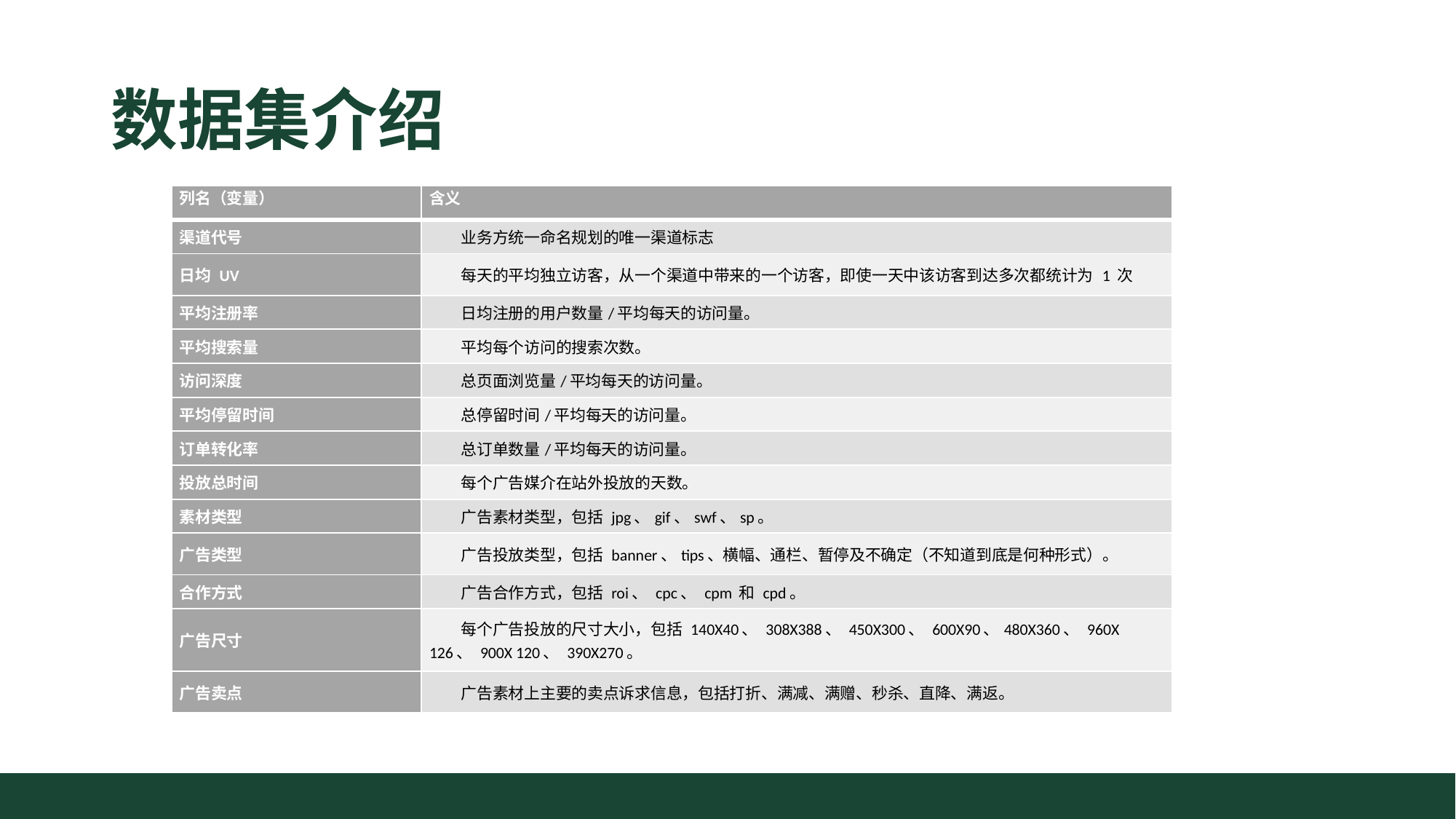

# 数据集介绍
| 列名（变量） | 含义 |
| --- | --- |
| 渠道代号 | 业务方统一命名规划的唯一渠道标志 |
| 日均 UV | 每天的平均独立访客，从一个渠道中带来的一个访客，即使一天中该访客到达多次都统计为 1 次 |
| 平均注册率 | 日均注册的用户数量/平均每天的访问量。 |
| 平均搜索量 | 平均每个访问的搜索次数。 |
| 访问深度 | 总页面浏览量/平均每天的访问量。 |
| 平均停留时间 | 总停留时间/平均每天的访问量。 |
| 订单转化率 | 总订单数量/平均每天的访问量。 |
| 投放总时间 | 每个广告媒介在站外投放的天数。 |
| 素材类型 | 广告素材类型，包括 jpg、gif、swf、sp。 |
| 广告类型 | 广告投放类型，包括 banner、tips、横幅、通栏、暂停及不确定（不知道到底是何种形式）。 |
| 合作方式 | 广告合作方式，包括 roi、 cpc、 cpm 和 cpd。 |
| 广告尺寸 | 每个广告投放的尺寸大小，包括 140X40、 308X388、 450X300、 600X90、480X360、 960X 126、 900X 120、 390X270。 |
| 广告卖点 | 广告素材上主要的卖点诉求信息，包括打折、满减、满赠、秒杀、直降、满返。 |